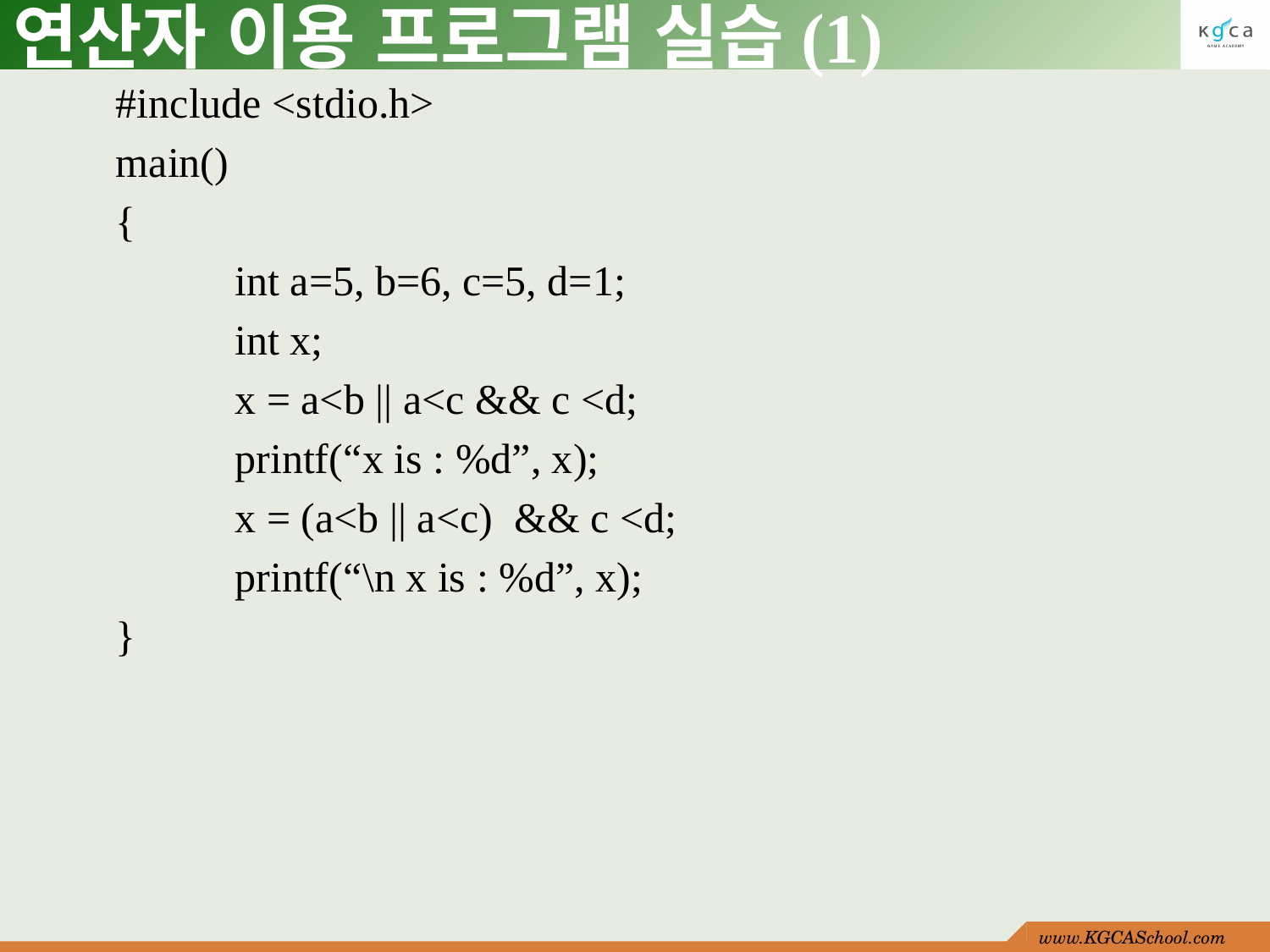

# 연산자 이용 프로그램 실습(1)
#include <stdio.h>
main()
{
int a=5, b=6, c=5, d=1;
int x;
x = a<b || a<c && c <d;
printf(“x is : %d”, x);
x = (a<b || a<c)  && c <d;
printf(“\n x is : %d”, x);
}